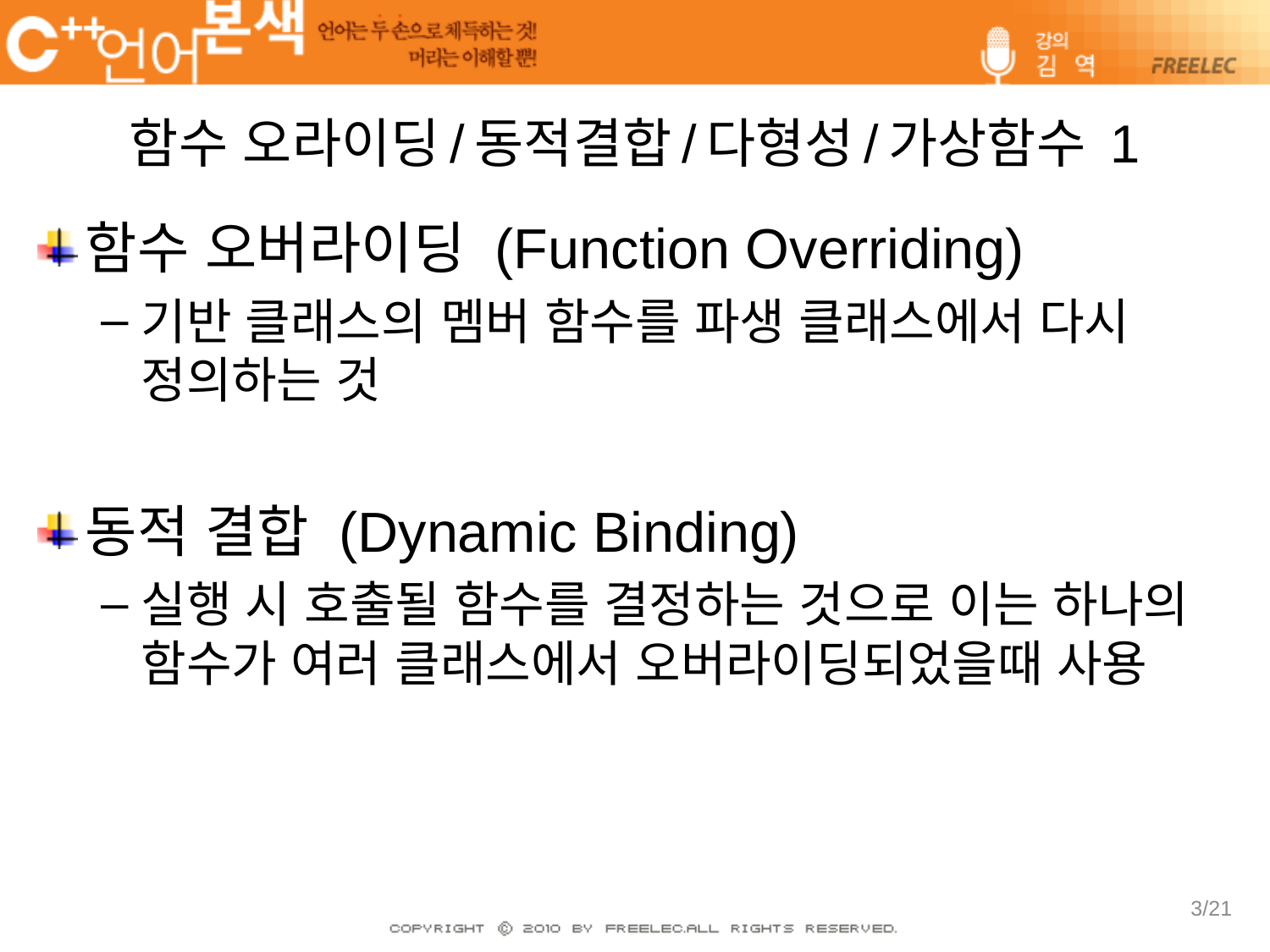

# 함수 오라이딩/동적결합/다형성/가상함수 1
함수 오버라이딩 (Function Overriding)
기반 클래스의 멤버 함수를 파생 클래스에서 다시 정의하는 것

동적 결합 (Dynamic Binding)
실행 시 호출될 함수를 결정하는 것으로 이는 하나의 함수가 여러 클래스에서 오버라이딩되었을때 사용
3/21